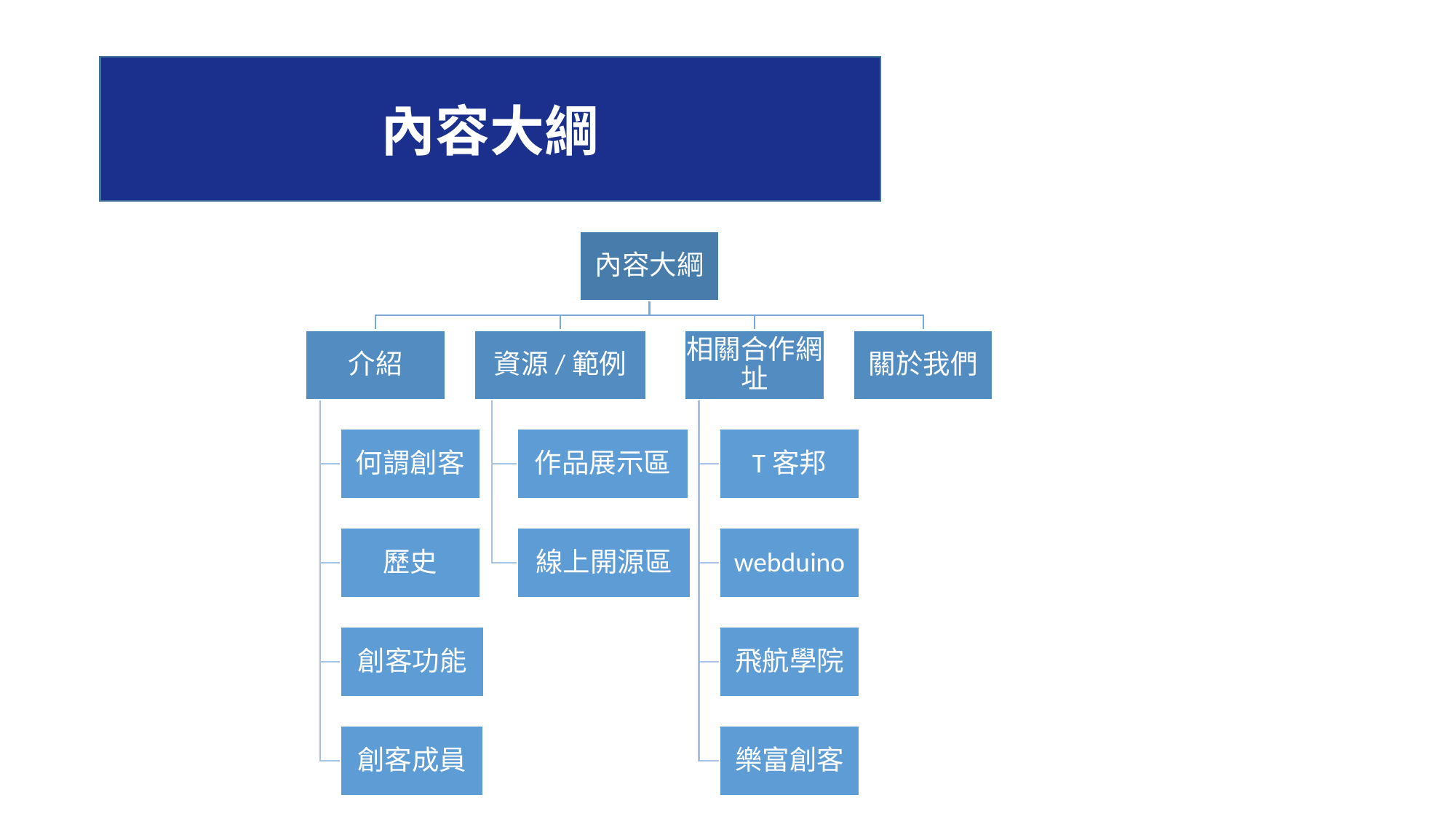

內容大綱
內容大綱
介紹
何謂創客
歷史
創客功能
創客成員
資源/範例
作品展示區
線上開源區
相關合作網址
T客邦
webduino
飛航學院
樂富創客
關於我們